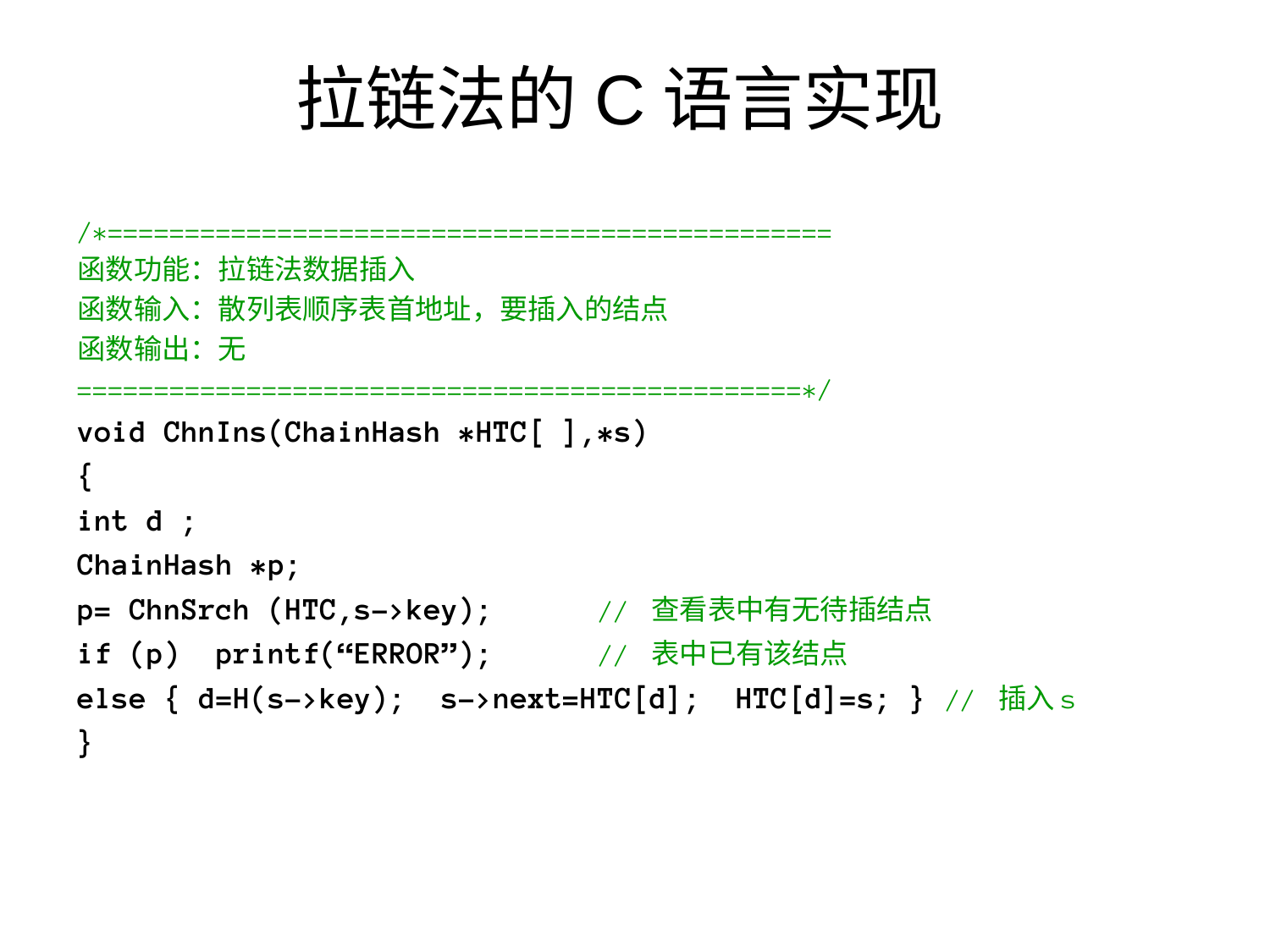

# 拉链法的C语言实现
/*===============================================
函数功能：拉链法数据插入
函数输入：散列表顺序表首地址，要插入的结点
函数输出：无
===============================================*/
void ChnIns(ChainHash *HTC[ ],*s)
{
int d ;
ChainHash *p;
p= ChnSrch (HTC,s->key);      // 查看表中有无待插结点
if (p)  printf(“ERROR”);      // 表中已有该结点
else { d=H(s->key);  s->next=HTC[d];  HTC[d]=s; } // 插入s
}

84